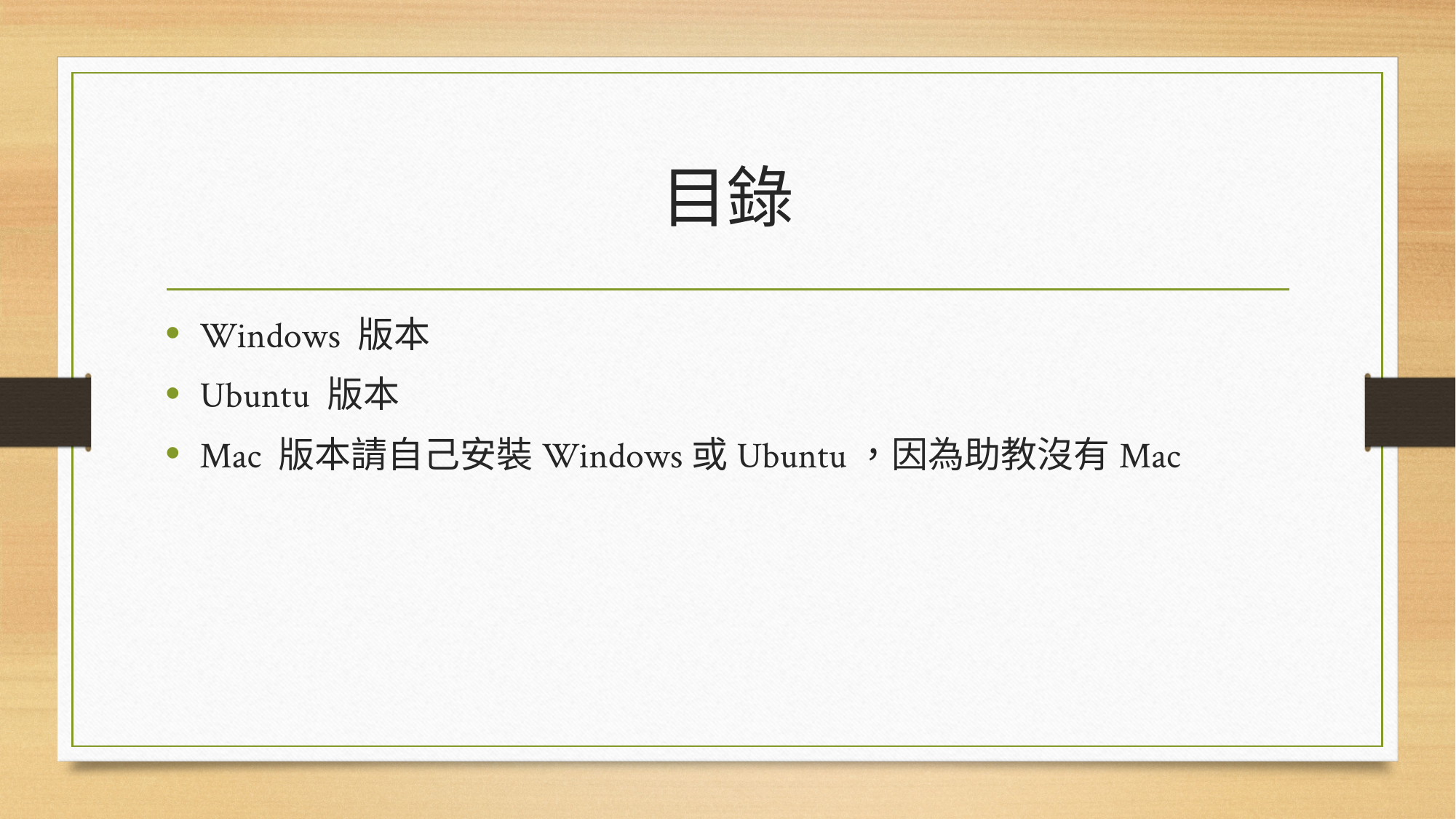

# 目錄
Windows 版本
Ubuntu 版本
Mac 版本請自己安裝Windows或Ubuntu，因為助教沒有Mac